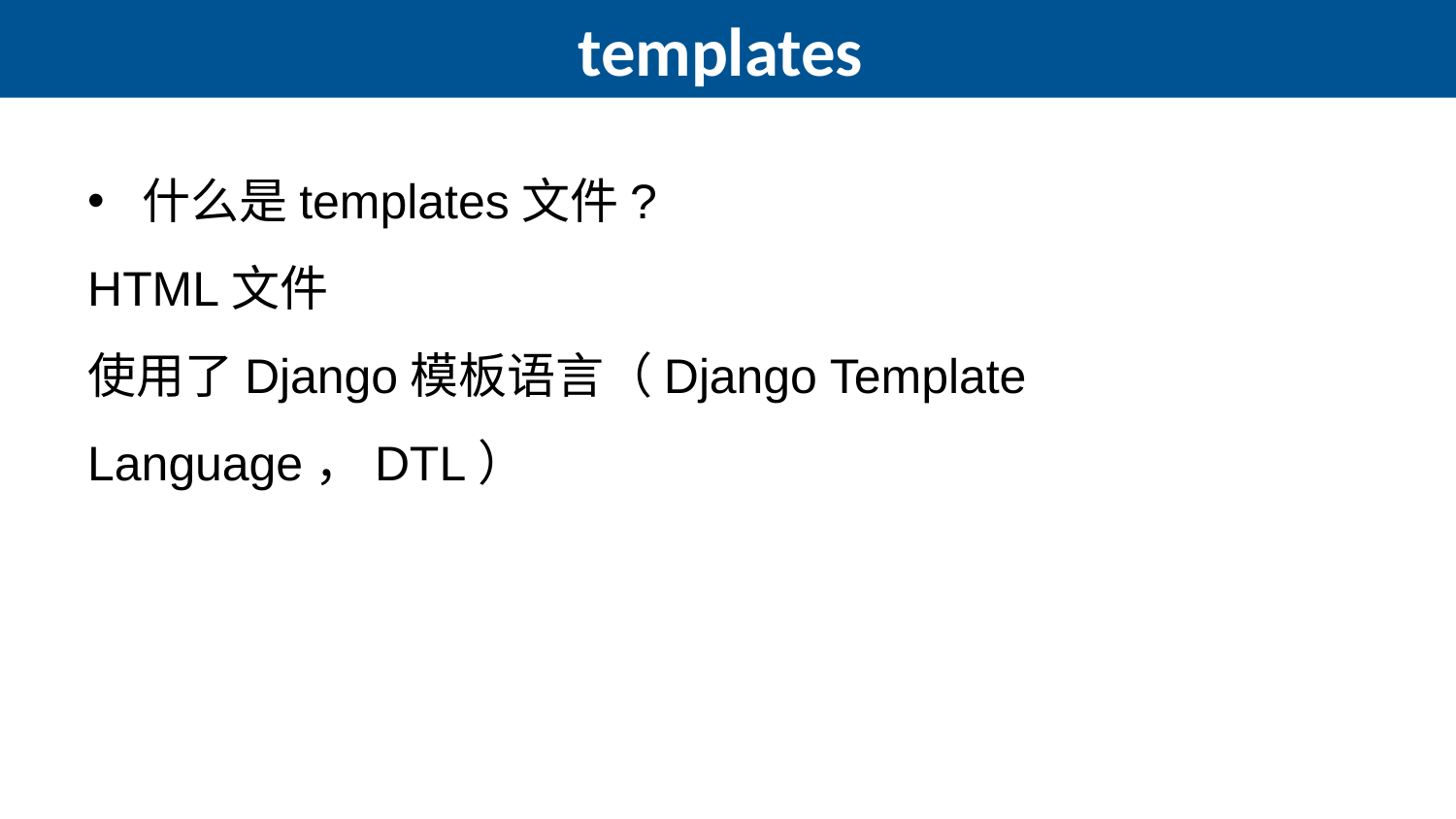

# templates
什么是templates文件?
HTML文件
使用了Django模板语言（Django Template Language，DTL）